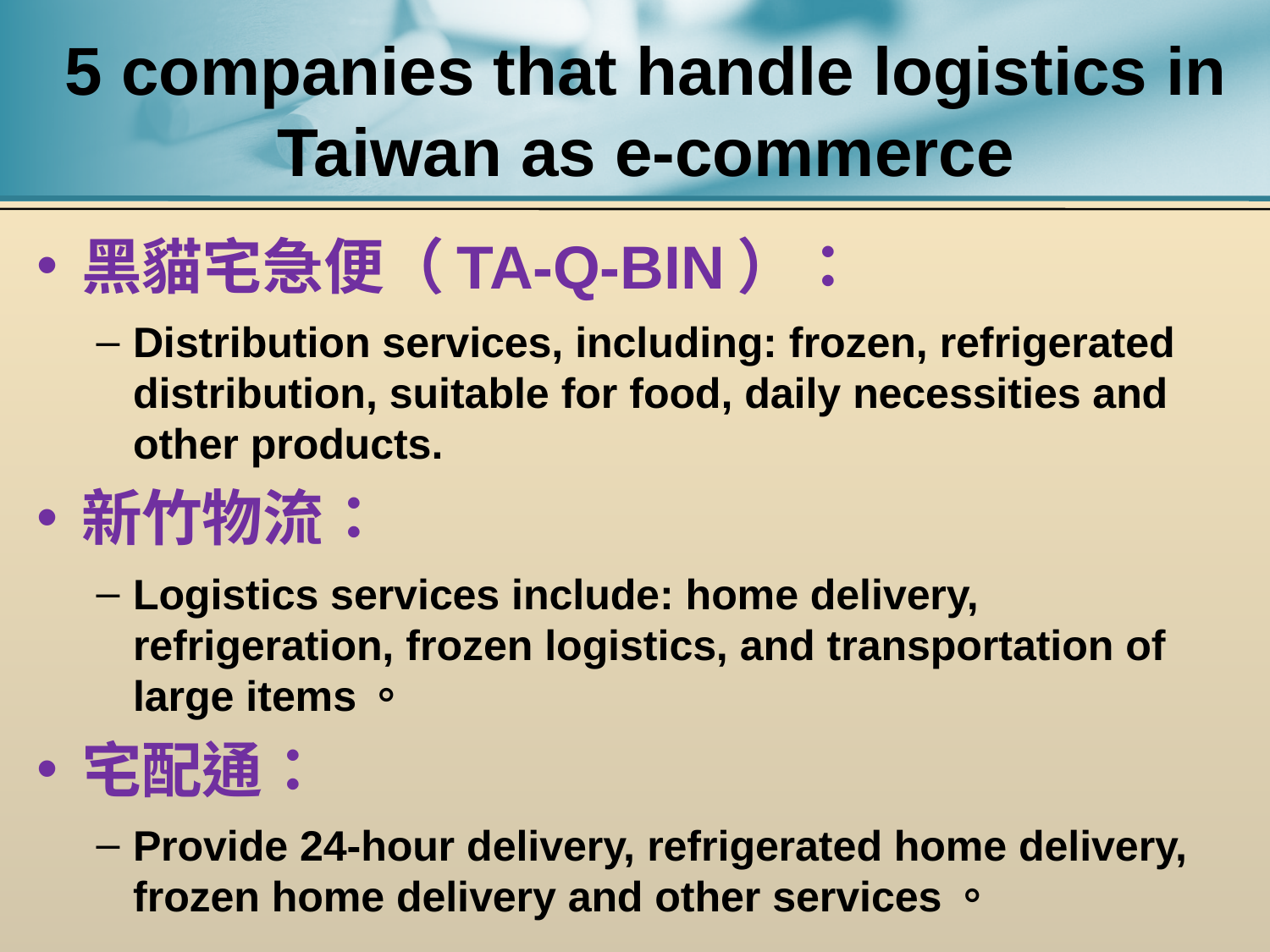

# 5 companies that handle logistics in Taiwan as e-commerce
黑貓宅急便（TA-Q-BIN）：
Distribution services, including: frozen, refrigerated distribution, suitable for food, daily necessities and other products.
新竹物流：
Logistics services include: home delivery, refrigeration, frozen logistics, and transportation of large items。
宅配通：
Provide 24-hour delivery, refrigerated home delivery, frozen home delivery and other services。